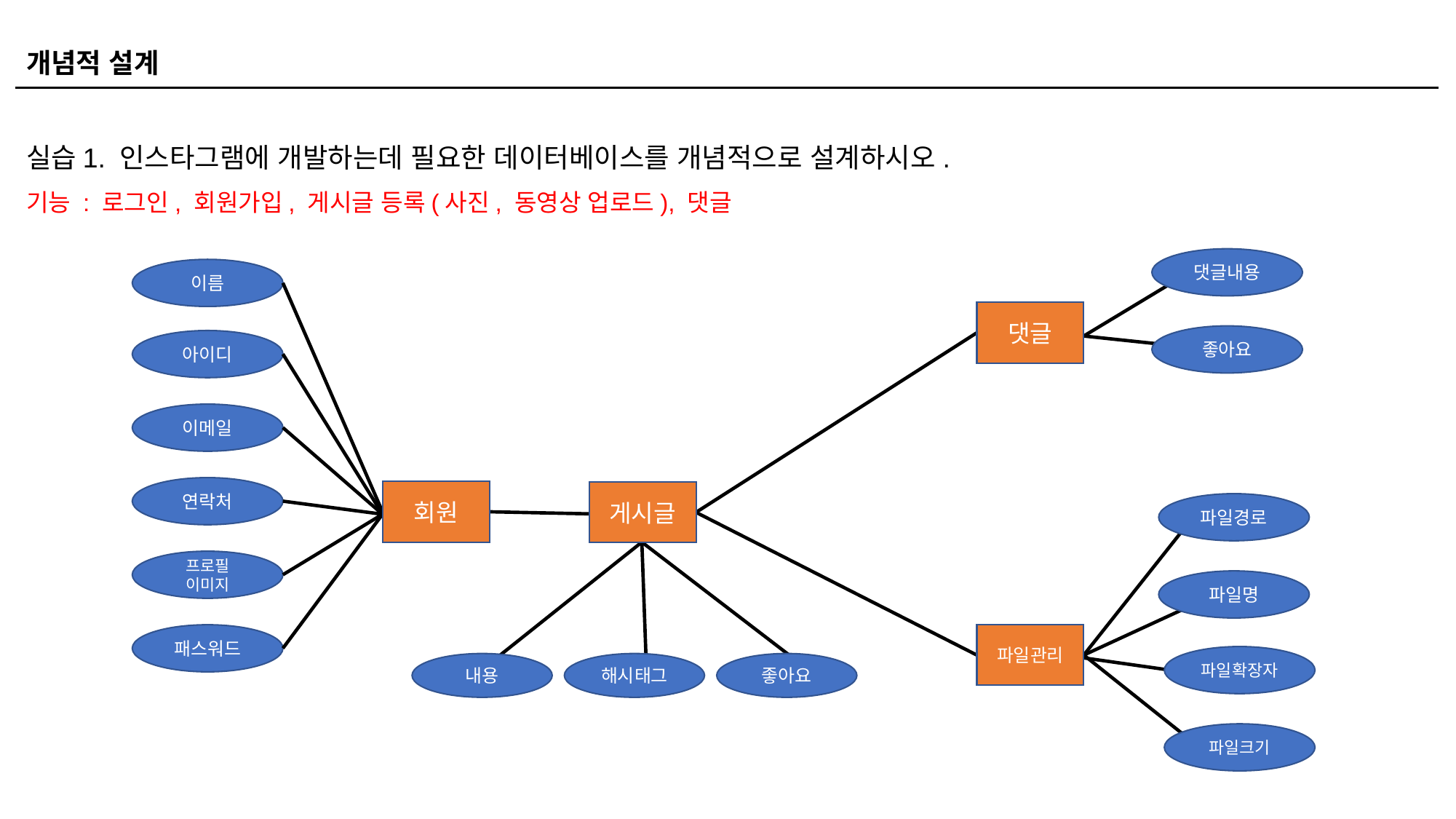

개념적 설계
실습1. 인스타그램에 개발하는데 필요한 데이터베이스를 개념적으로 설계하시오.
기능 : 로그인, 회원가입, 게시글 등록(사진, 동영상 업로드), 댓글
댓글내용
이름
댓글
좋아요
아이디
이메일
연락처
회원
게시글
파일경로
프로필
이미지
파일명
패스워드
파일관리
파일확장자
내용
해시태그
좋아요
파일크기